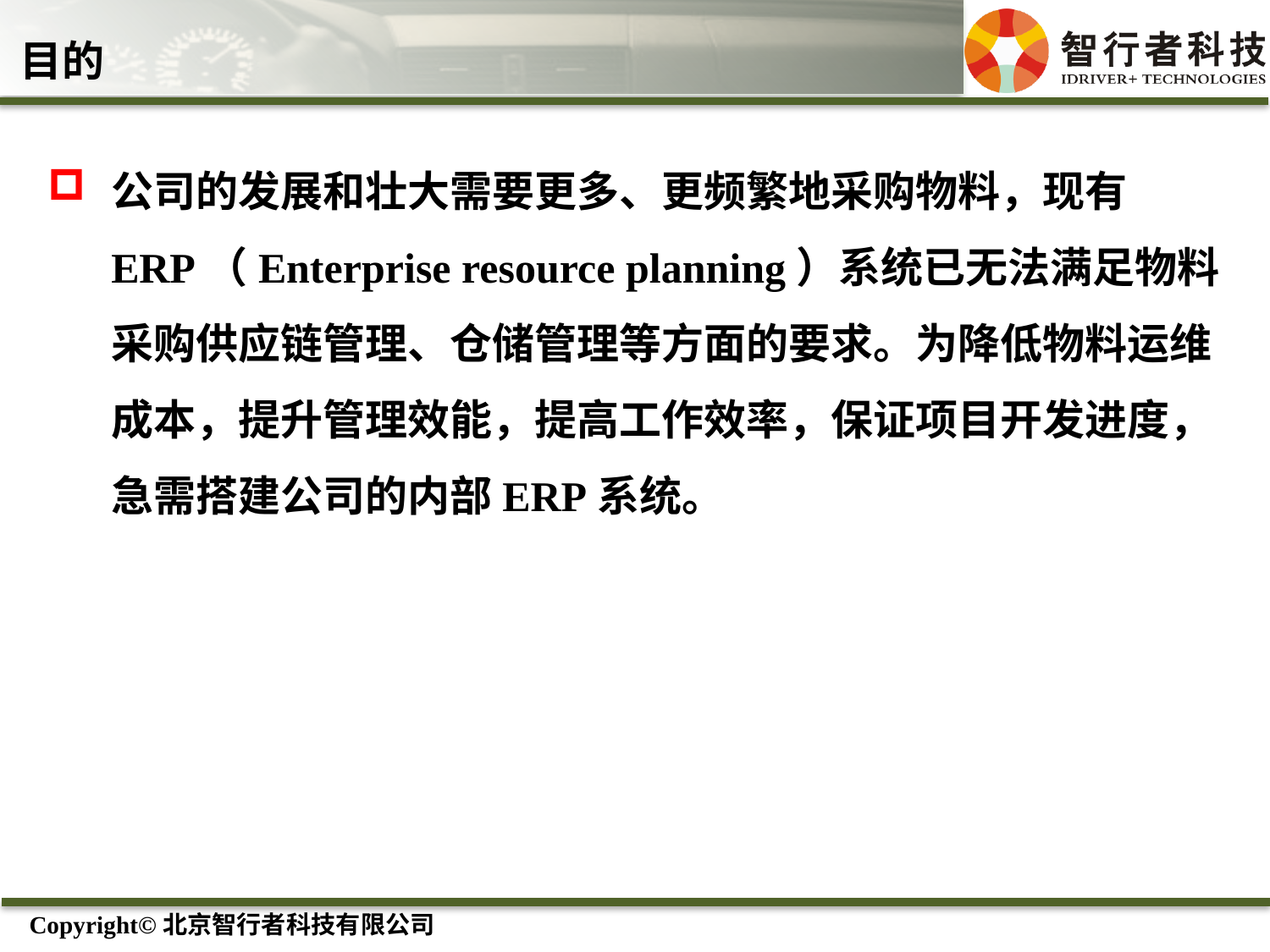

# 目的
公司的发展和壮大需要更多、更频繁地采购物料，现有ERP（Enterprise resource planning）系统已无法满足物料采购供应链管理、仓储管理等方面的要求。为降低物料运维成本，提升管理效能，提高工作效率，保证项目开发进度，急需搭建公司的内部ERP系统。
3